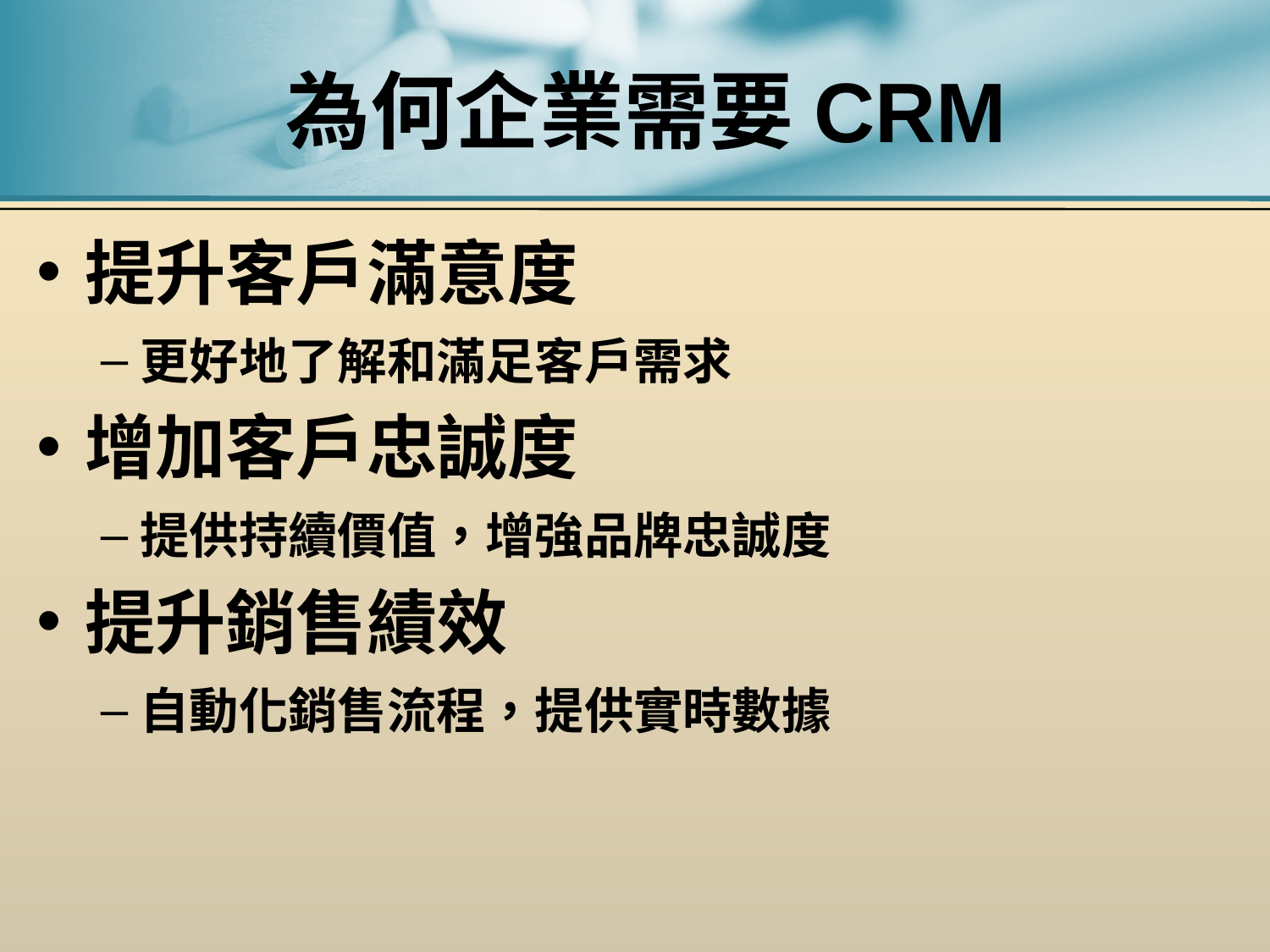

# 為何企業需要CRM
提升客戶滿意度
更好地了解和滿足客戶需求
增加客戶忠誠度
提供持續價值，增強品牌忠誠度
提升銷售績效
自動化銷售流程，提供實時數據